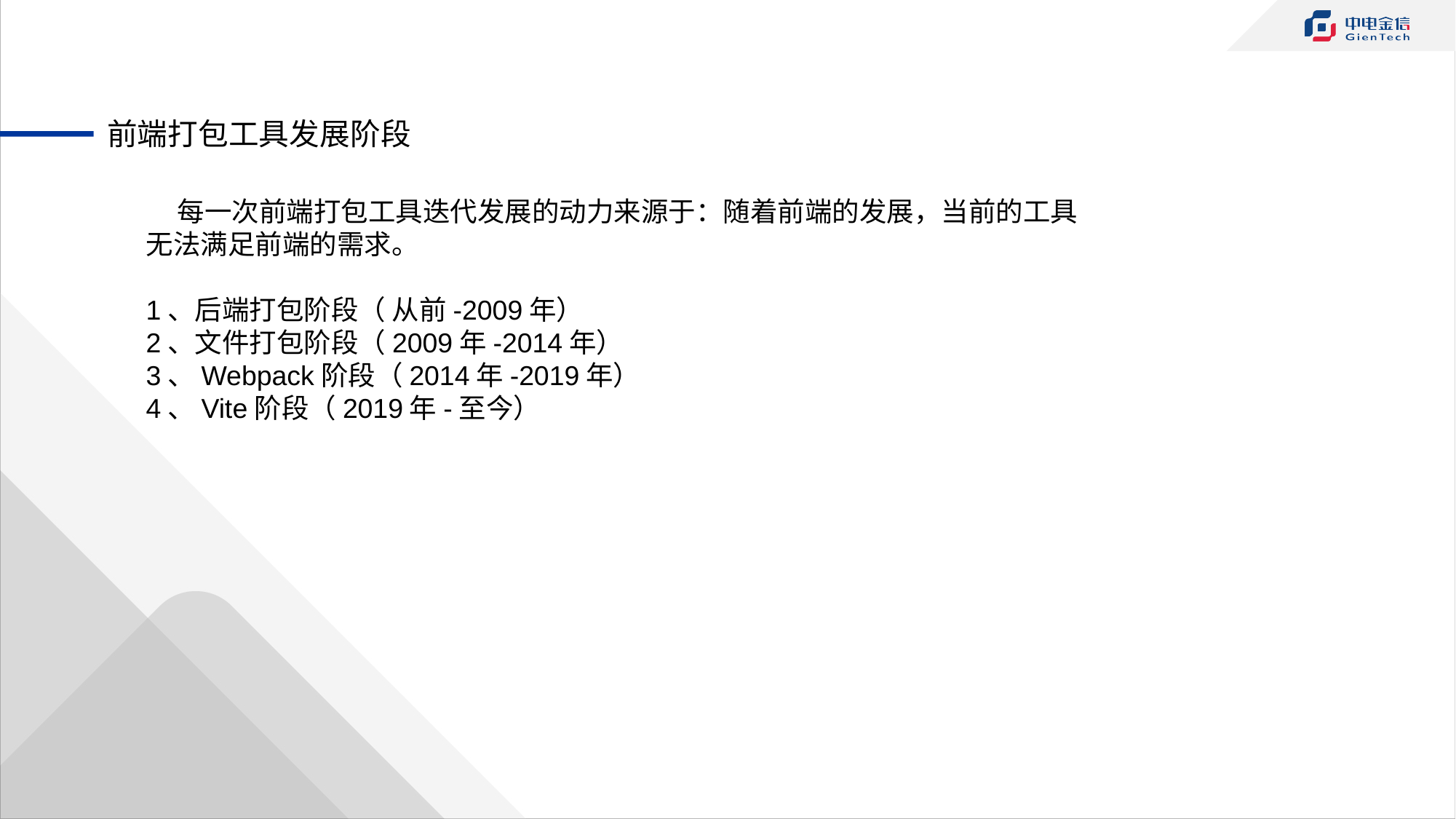

前端打包工具发展阶段
    每一次前端打包工具迭代发展的动力来源于：随着前端的发展，当前的工具无法满足前端的需求。

1、后端打包阶段（ 从前-2009年）
2、文件打包阶段（2009年-2014年）
3、Webpack阶段（2014年-2019年）
4、Vite阶段（2019年-至今）